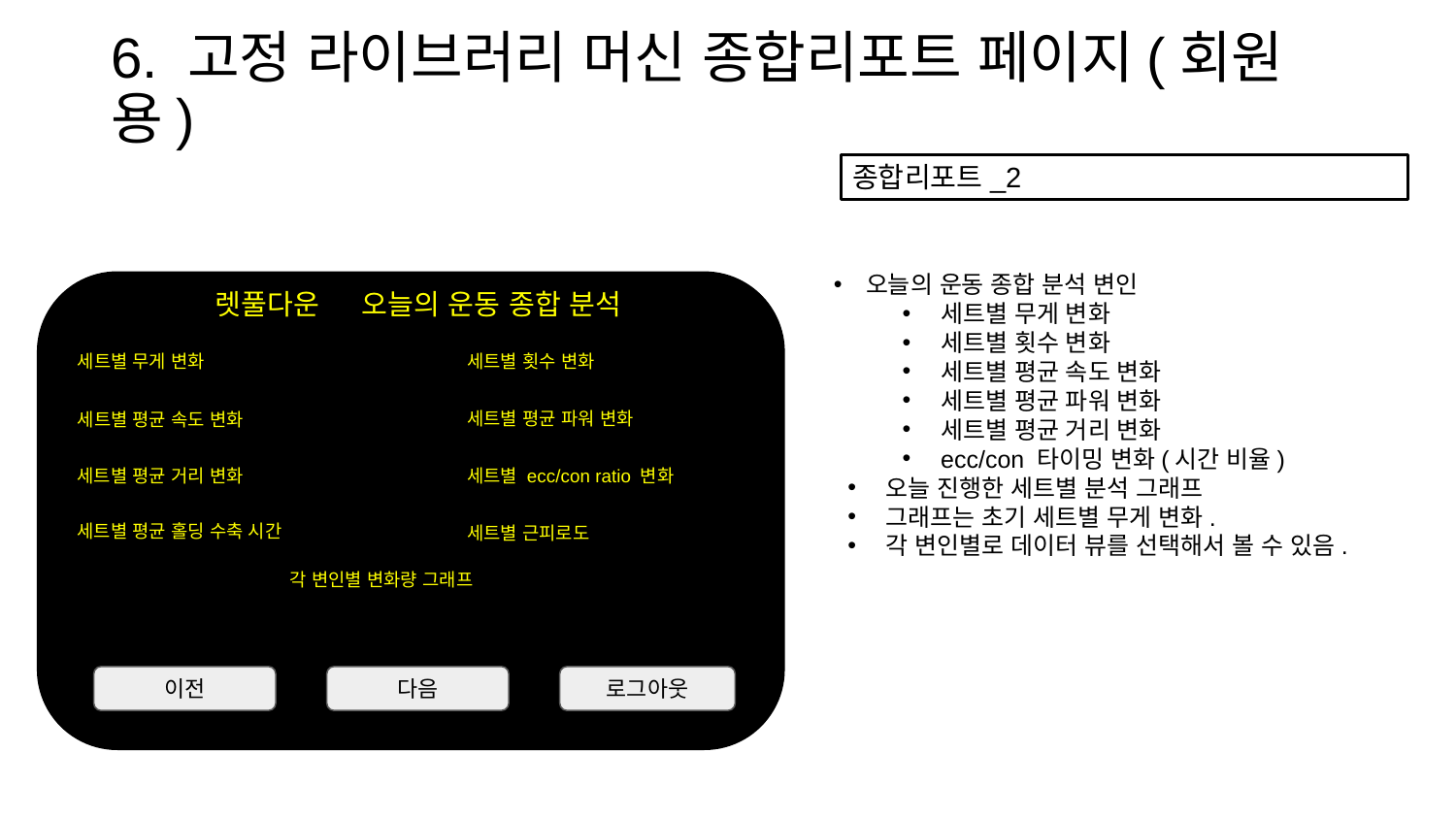

# 6. 고정 라이브러리 머신 종합리포트 페이지(회원 용)

종합리포트_2
오늘의 운동 종합 분석 변인
세트별 무게 변화
세트별 횟수 변화
세트별 평균 속도 변화
세트별 평균 파워 변화
세트별 평균 거리 변화
ecc/con 타이밍 변화(시간 비율)
오늘 진행한 세트별 분석 그래프
그래프는 초기 세트별 무게 변화.
각 변인별로 데이터 뷰를 선택해서 볼 수 있음.
렛풀다운
오늘의 운동 종합 분석
세트별 무게 변화
세트별 횟수 변화
세트별 평균 파워 변화
세트별 평균 속도 변화
세트별 평균 거리 변화
세트별 ecc/con ratio 변화
세트별 평균 홀딩 수축 시간
세트별 근피로도
각 변인별 변화량 그래프
이전
다음
로그아웃